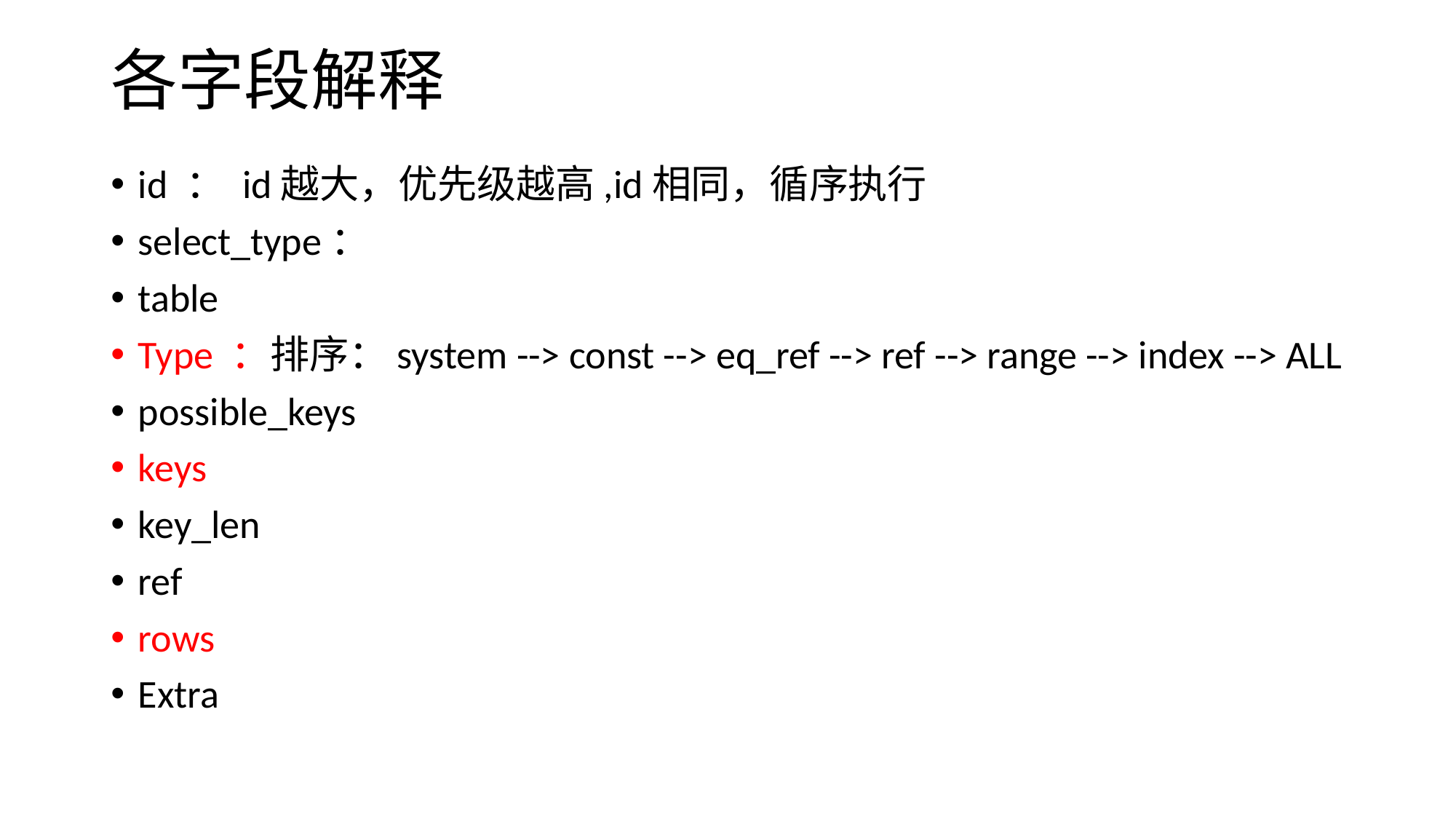

# 各字段解释
id ： id越大，优先级越高,id相同，循序执行
select_type：
table
Type ：排序：system --> const --> eq_ref --> ref --> range --> index --> ALL
possible_keys
keys
key_len
ref
rows
Extra